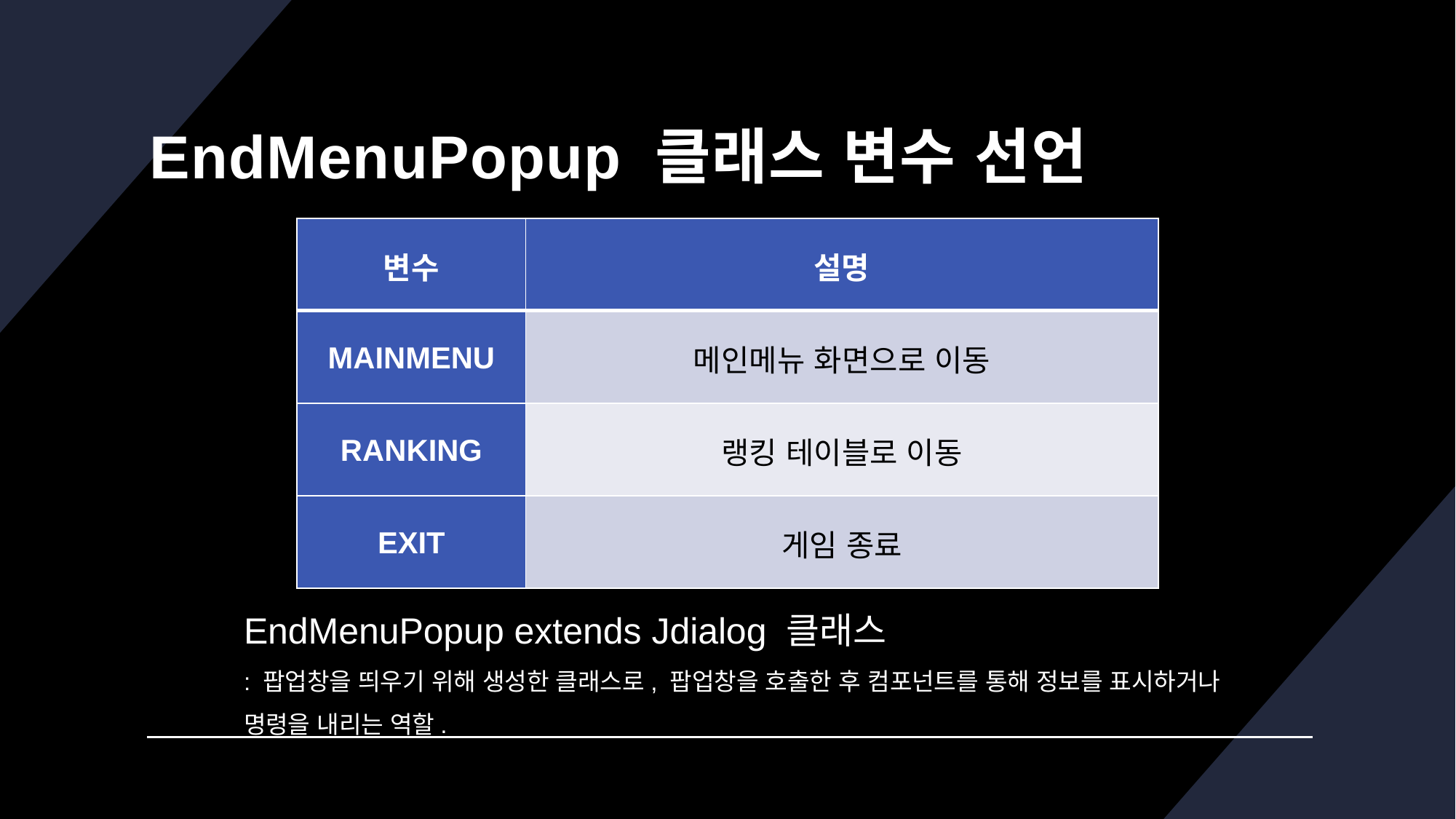

# EndMenuPopup 클래스 변수 선언
| 변수 | 설명 |
| --- | --- |
| MAINMENU | 메인메뉴 화면으로 이동 |
| RANKING | 랭킹 테이블로 이동 |
| EXIT | 게임 종료 |
EndMenuPopup extends Jdialog 클래스
: 팝업창을 띄우기 위해 생성한 클래스로, 팝업창을 호출한 후 컴포넌트를 통해 정보를 표시하거나 명령을 내리는 역할.